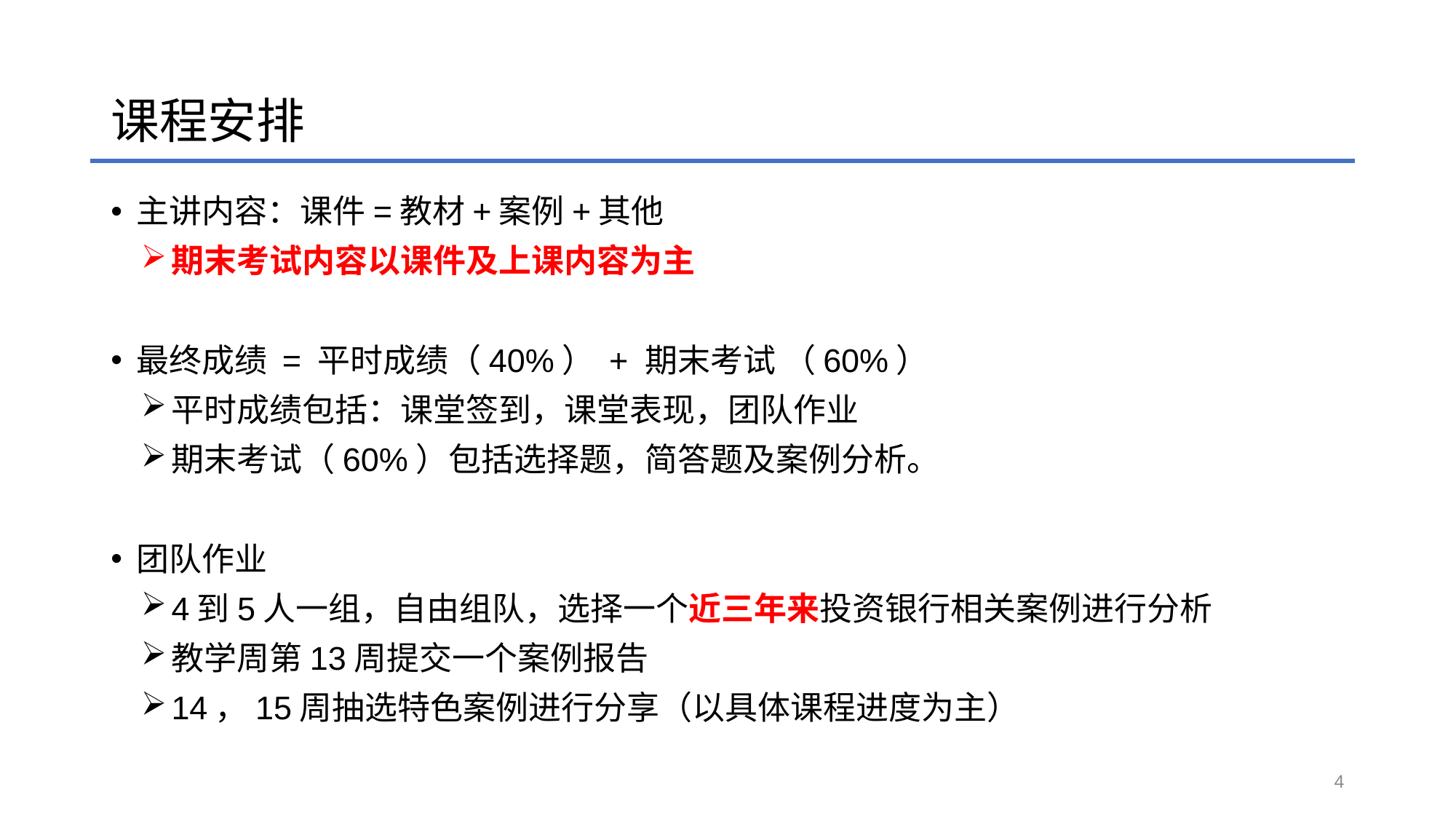

# 课程安排
主讲内容：课件=教材+案例+其他
期末考试内容以课件及上课内容为主

最终成绩 = 平时成绩（40%） + 期末考试 （60%）
平时成绩包括：课堂签到，课堂表现，团队作业
期末考试（60%）包括选择题，简答题及案例分析。

团队作业
4到5人一组，自由组队，选择一个近三年来投资银行相关案例进行分析
教学周第13周提交一个案例报告
14，15周抽选特色案例进行分享（以具体课程进度为主）

4